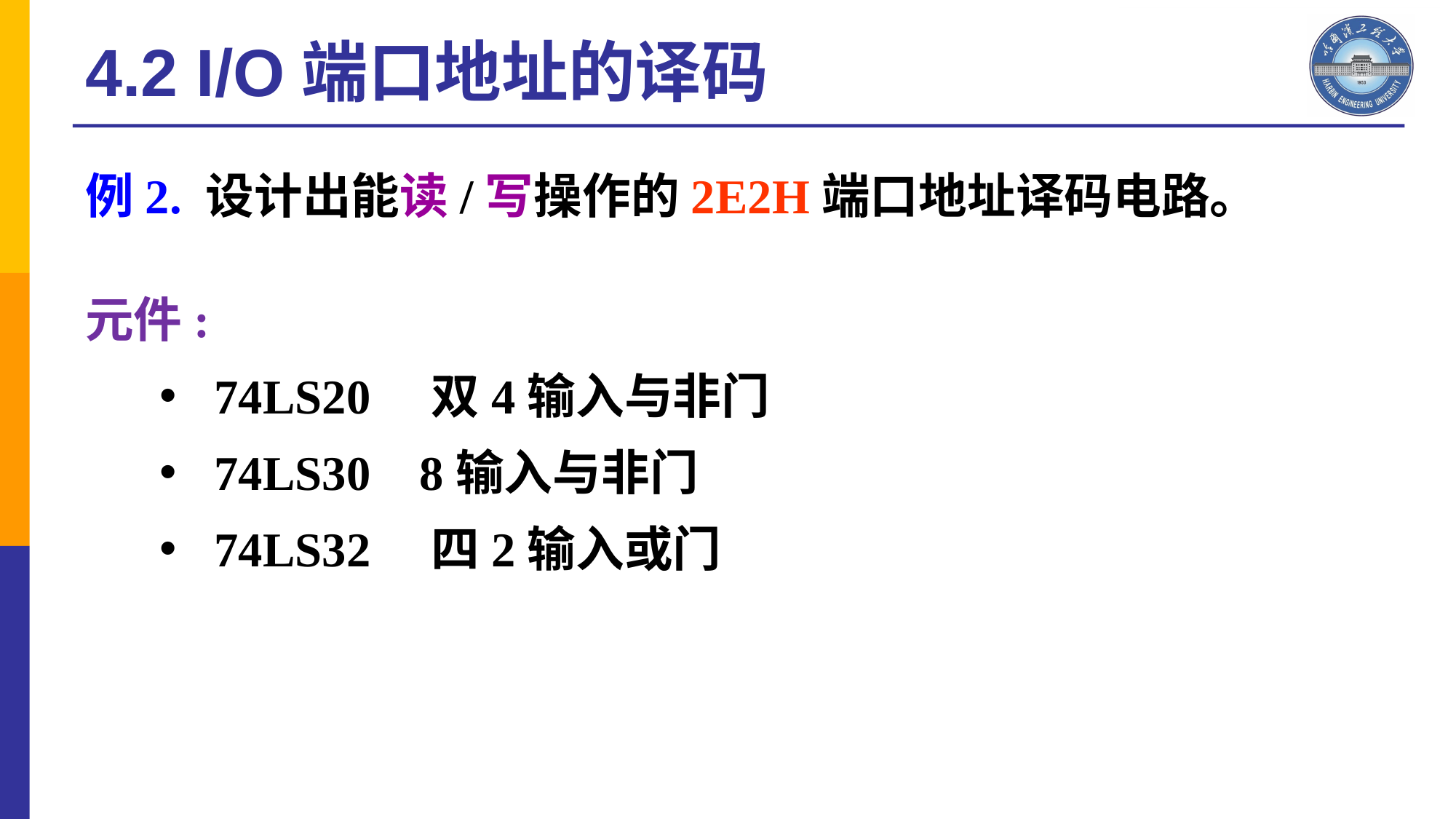

4.2 I/O端口地址的译码
例2. 设计出能读/写操作的2E2H端口地址译码电路。

元件:
74LS20    双4输入与非门
74LS30    8输入与非门
74LS32    四2输入或门